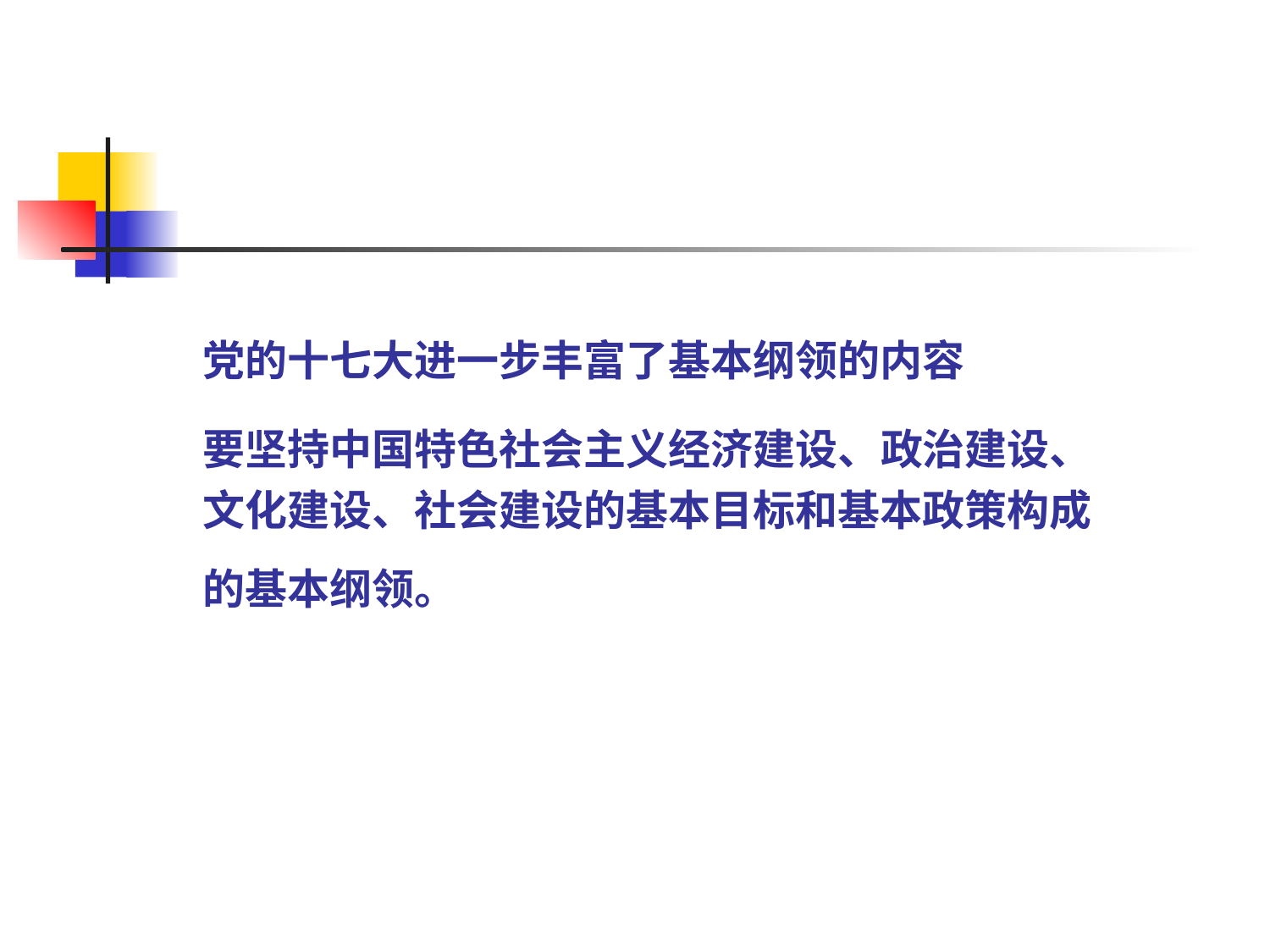

党的十七大进一步丰富了基本纲领的内容
要坚持中国特色社会主义经济建设、政治建设、文化建设、社会建设的基本目标和基本政策构成的基本纲领。